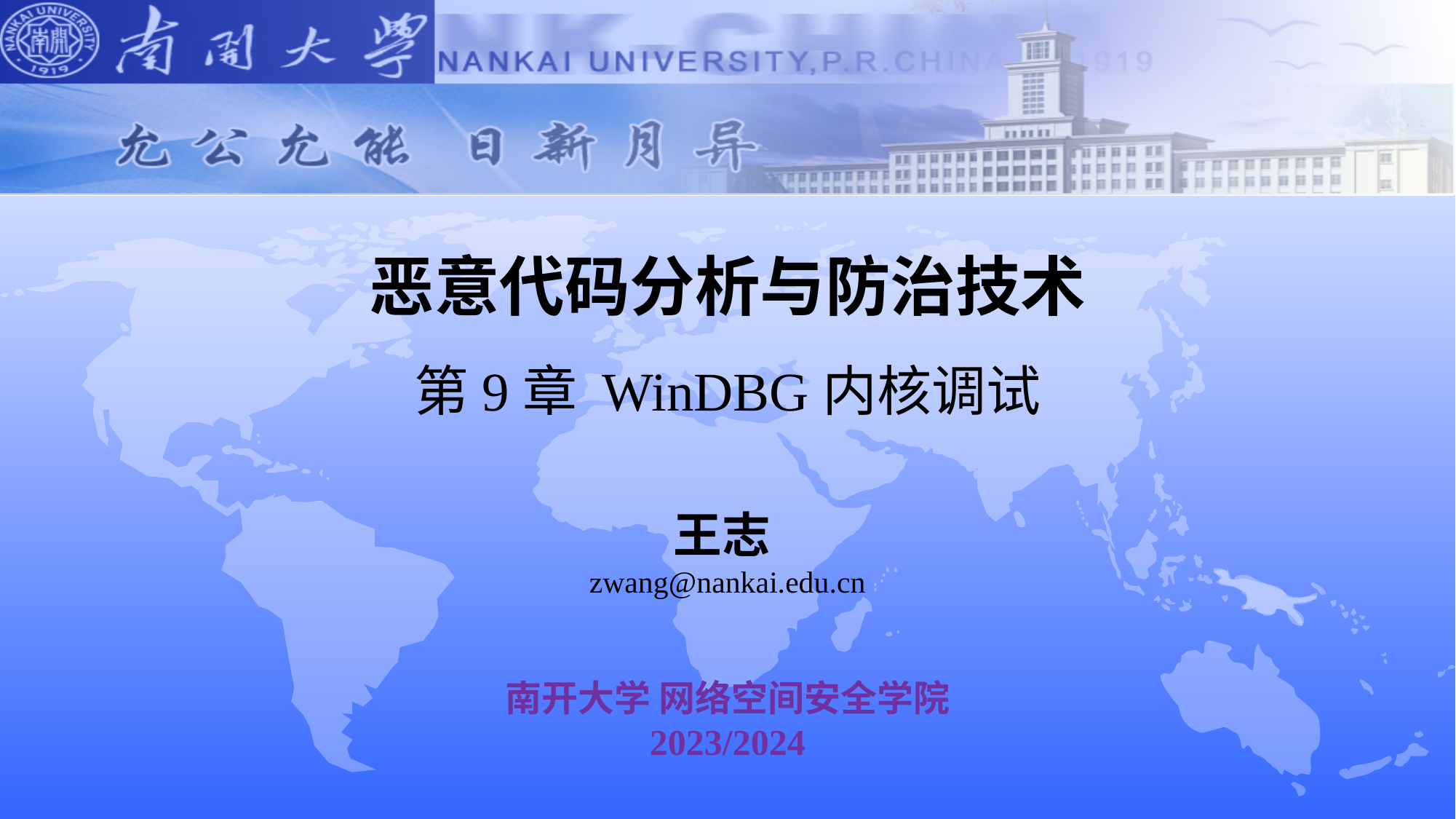

# 恶意代码分析与防治技术 第9章 WinDBG内核调试
王志
zwang@nankai.edu.cn
南开大学 网络空间安全学院
2023/2024